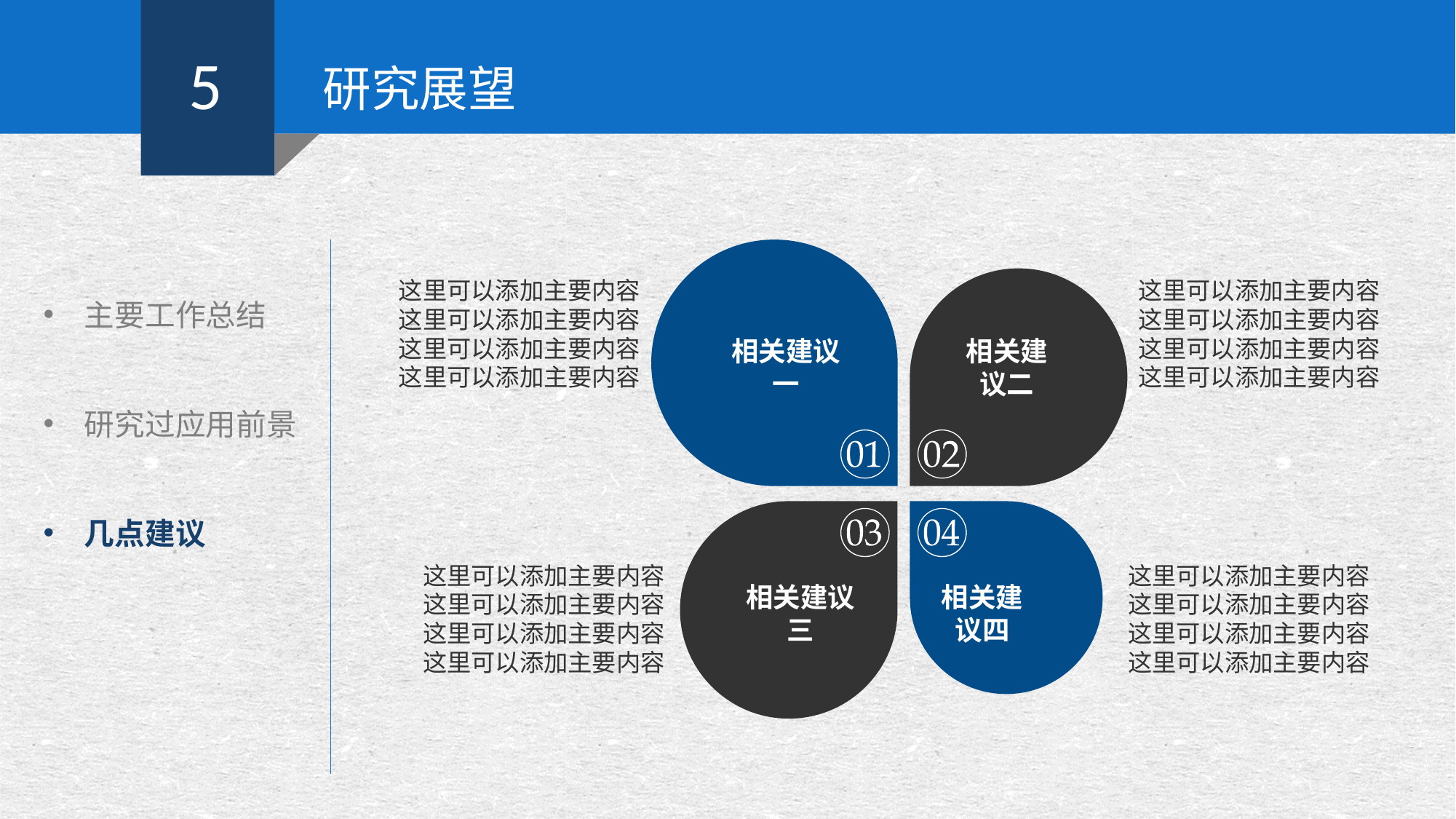

5
研究展望

主要工作总结
研究过应用前景
几点建议

这里可以添加主要内容这里可以添加主要内容这里可以添加主要内容这里可以添加主要内容
这里可以添加主要内容这里可以添加主要内容这里可以添加主要内容这里可以添加主要内容
相关建议一
相关建议二

这里可以添加主要内容这里可以添加主要内容这里可以添加主要内容这里可以添加主要内容
这里可以添加主要内容这里可以添加主要内容这里可以添加主要内容这里可以添加主要内容
相关建议三
相关建议四